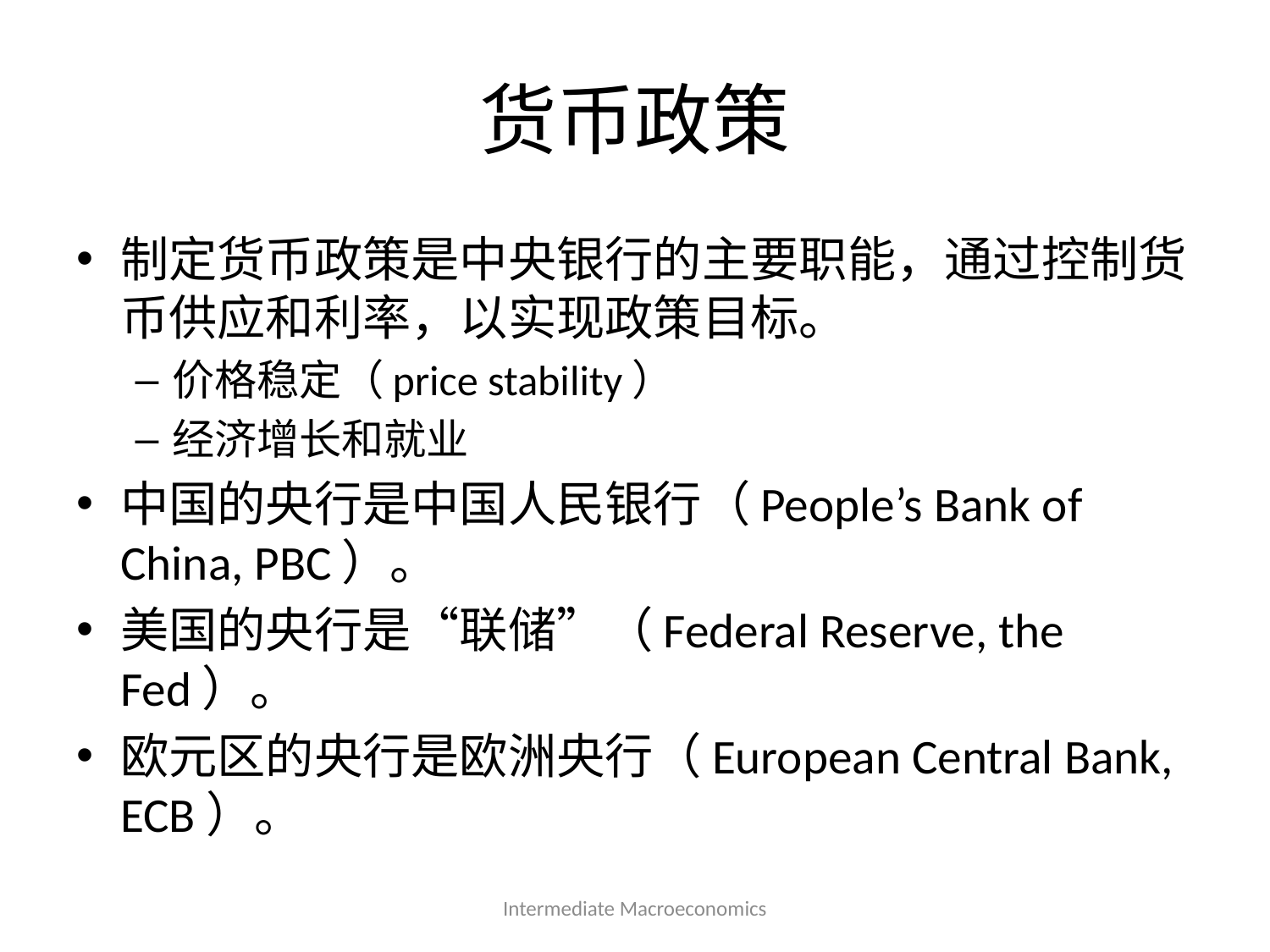

# 货币政策
制定货币政策是中央银行的主要职能，通过控制货币供应和利率，以实现政策目标。
价格稳定（price stability）
经济增长和就业
中国的央行是中国人民银行（People’s Bank of China, PBC）。
美国的央行是“联储”（Federal Reserve, the Fed）。
欧元区的央行是欧洲央行（European Central Bank, ECB）。
Intermediate Macroeconomics